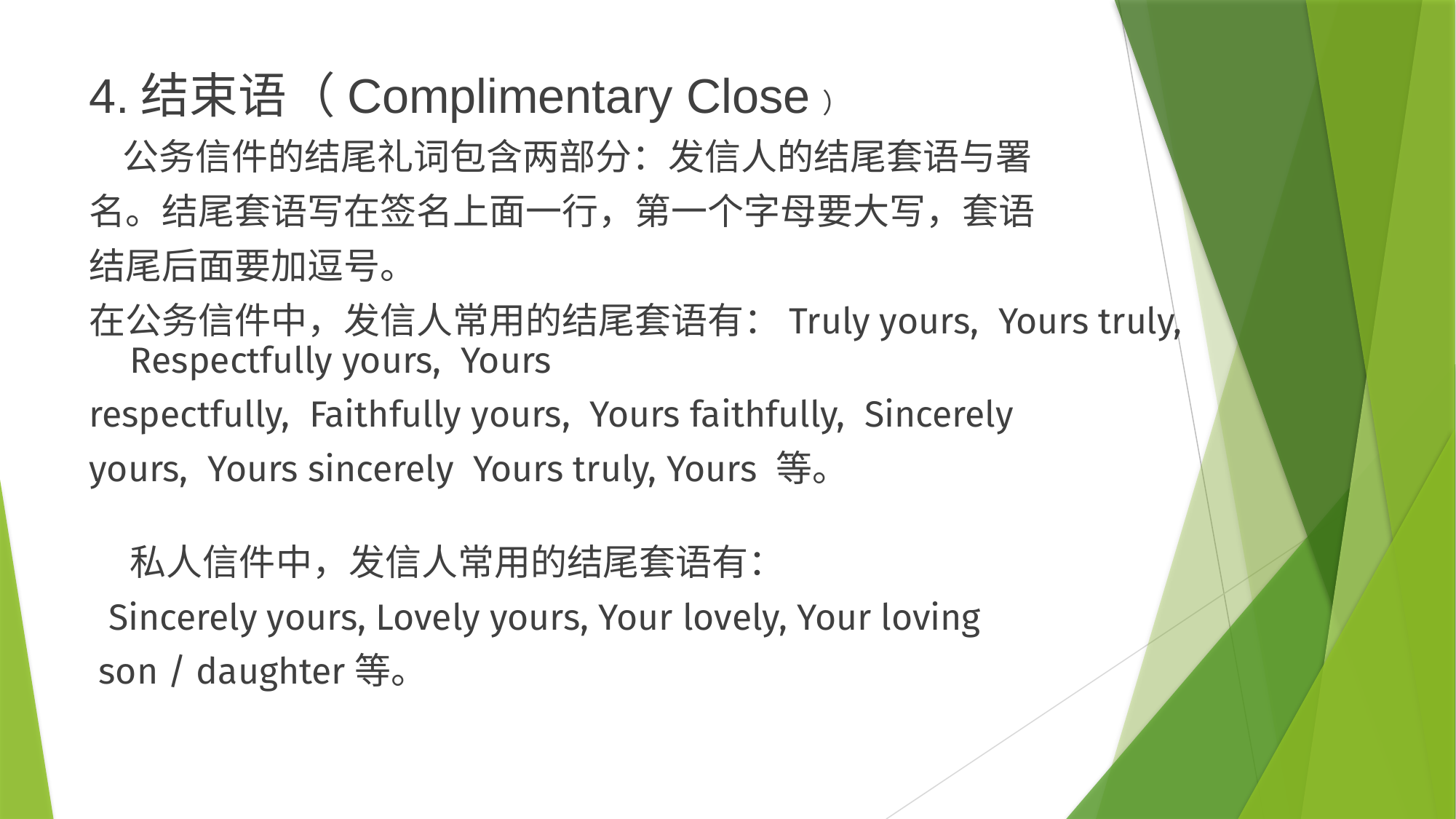

4.结束语（Complimentary Close）
   公务信件的结尾礼词包含两部分：发信人的结尾套语与署
名。结尾套语写在签名上面一行，第一个字母要大写，套语
结尾后面要加逗号。
在公务信件中，发信人常用的结尾套语有：Truly yours,  Yours truly,  Respectfully yours,  Yours
respectfully,  Faithfully yours,  Yours faithfully,  Sincerely
yours,  Yours sincerely  Yours truly, Yours 等。
私人信件中，发信人常用的结尾套语有：
  Sincerely yours, Lovely yours, Your lovely, Your loving
 son / daughter等。